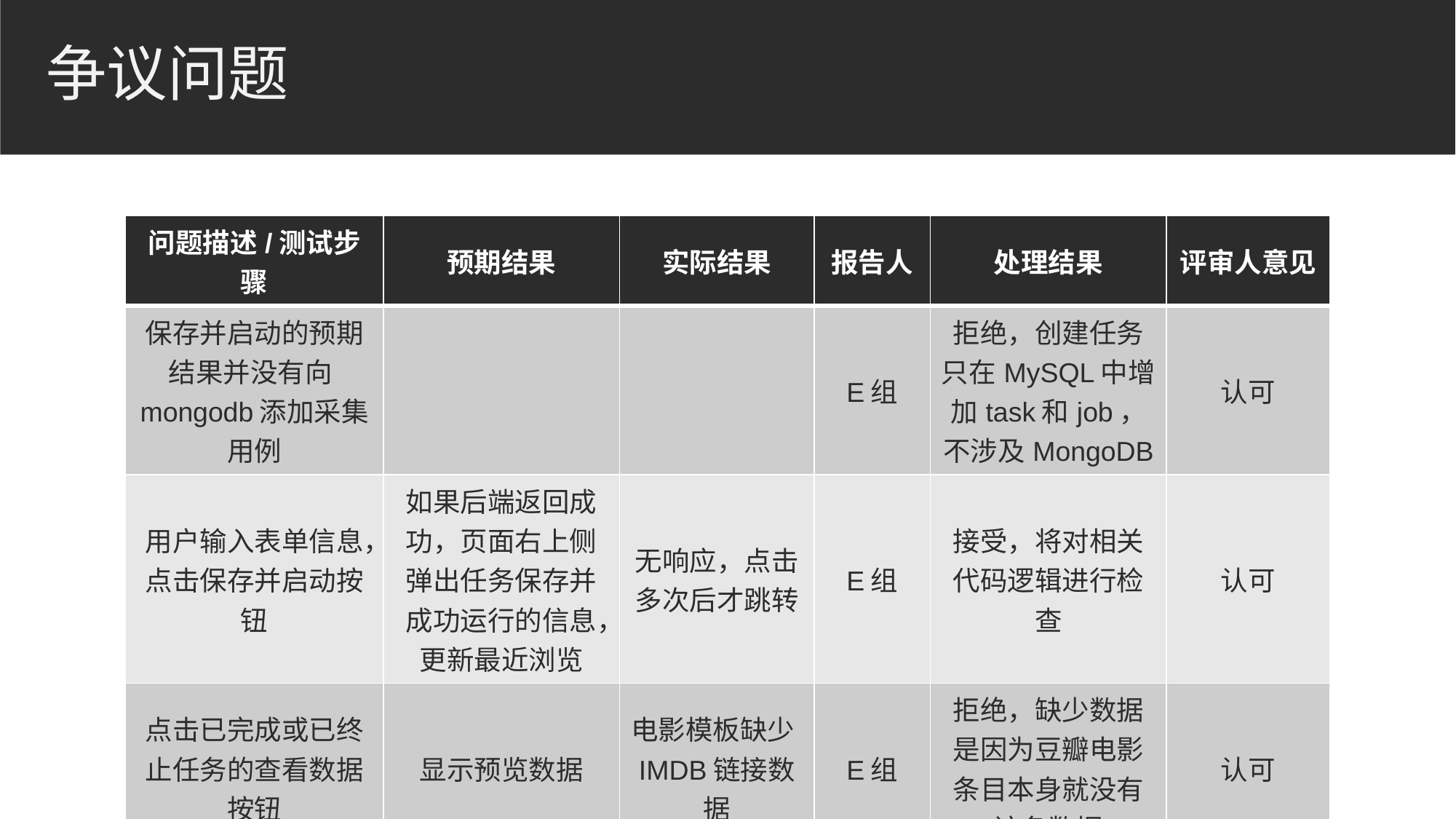

# 争议问题
| 问题描述/测试步骤 | 预期结果 | 实际结果 | 报告人 | 处理结果 | 评审人意见 |
| --- | --- | --- | --- | --- | --- |
| 保存并启动的预期结果并没有向mongodb添加采集用例 |  |  | E组 | 拒绝，创建任务只在MySQL中增加task和job，不涉及MongoDB | 认可 |
| 用户输入表单信息，点击保存并启动按钮 | 如果后端返回成功，页面右上侧弹出任务保存并成功运行的信息，更新最近浏览 | 无响应，点击多次后才跳转 | E组 | 接受，将对相关代码逻辑进行检查 | 认可 |
| 点击已完成或已终止任务的查看数据按钮 | 显示预览数据 | 电影模板缺少IMDB链接数据 | E组 | 拒绝，缺少数据是因为豆瓣电影条目本身就没有该条数据 | 认可 |